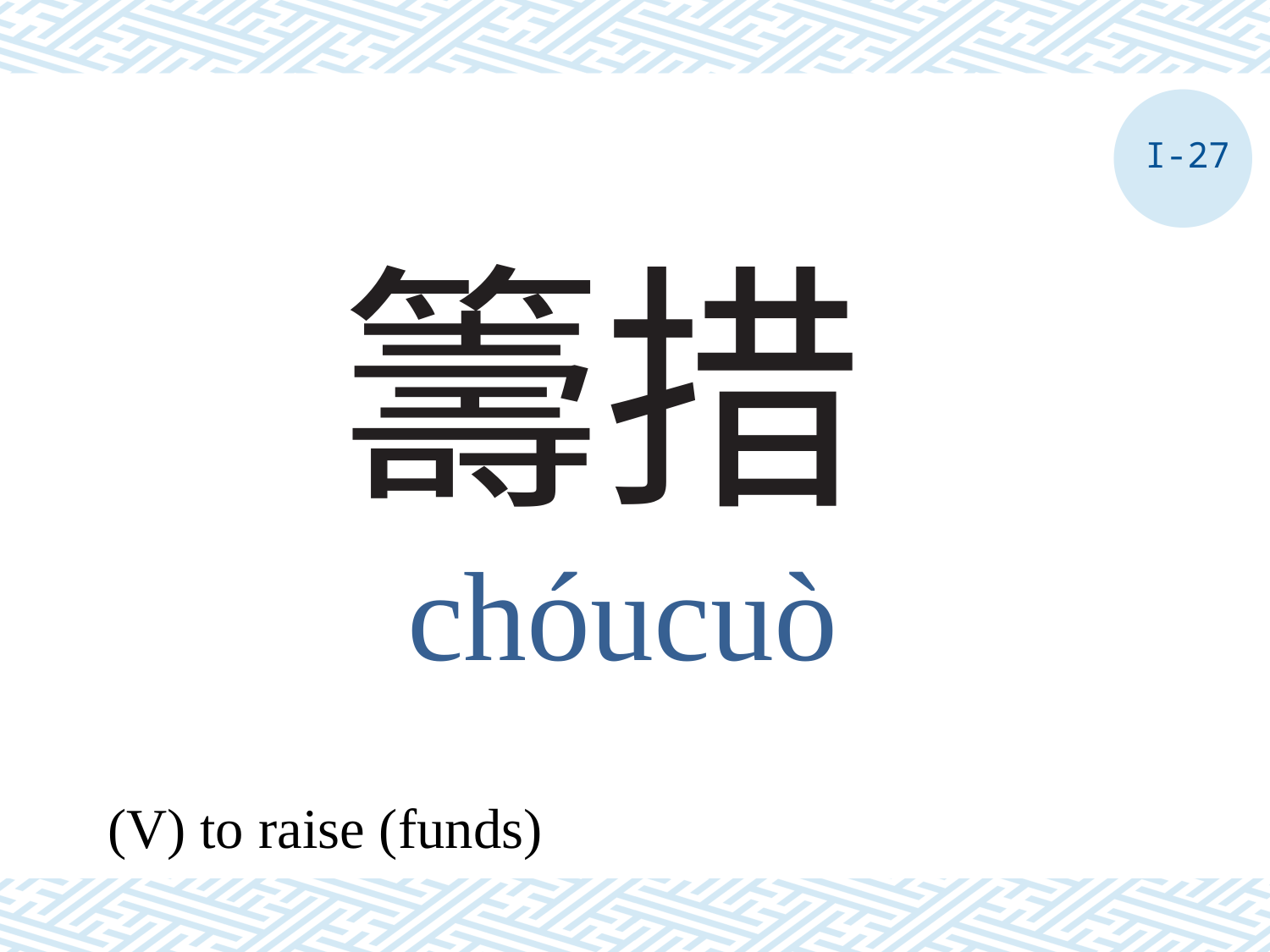

I-27

# 籌措
chóucuò
(V) to raise (funds)